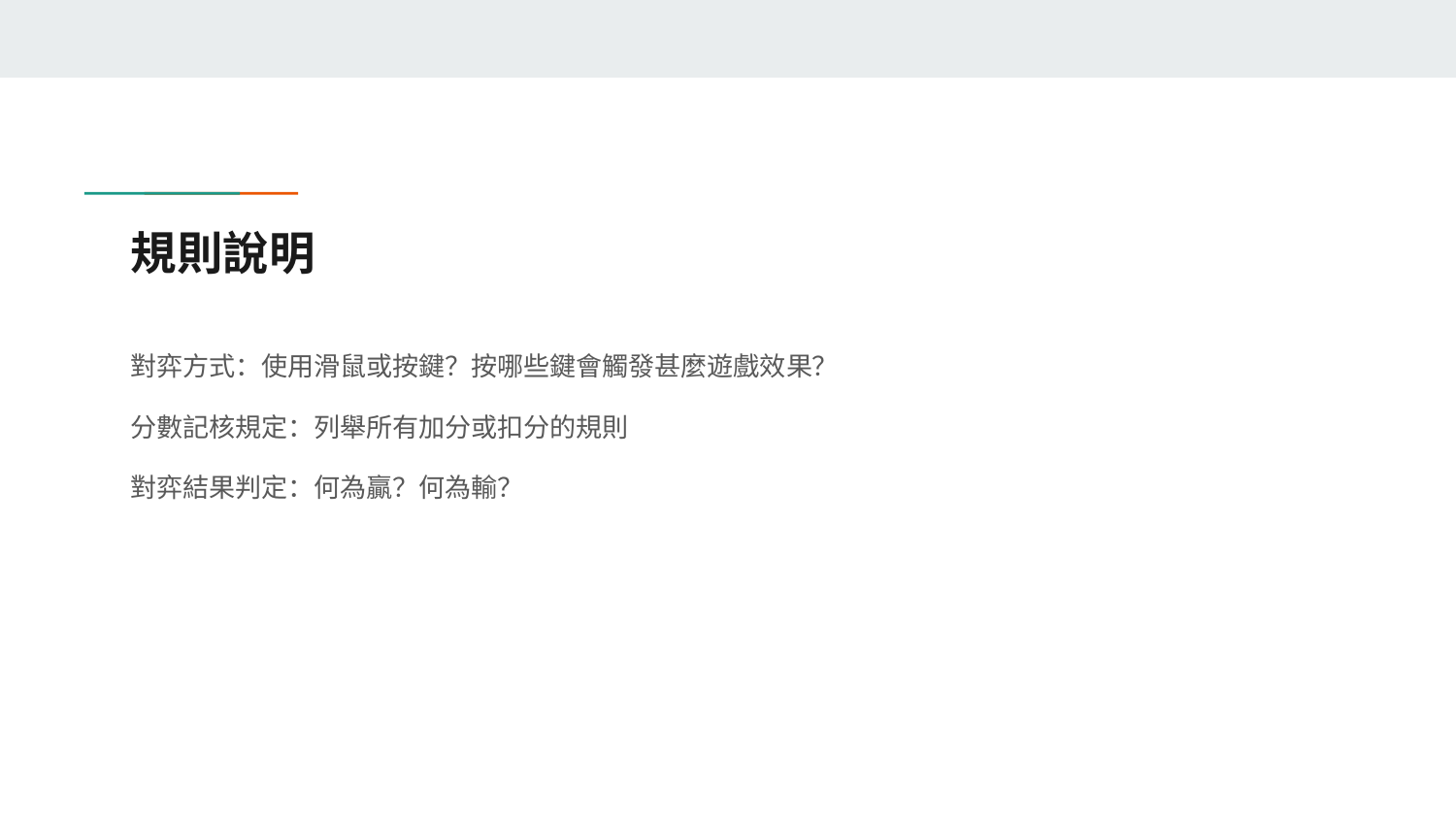

# 規則說明
對弈方式：使用滑鼠或按鍵？按哪些鍵會觸發甚麼遊戲效果？
分數記核規定：列舉所有加分或扣分的規則
對弈結果判定：何為贏？何為輸？